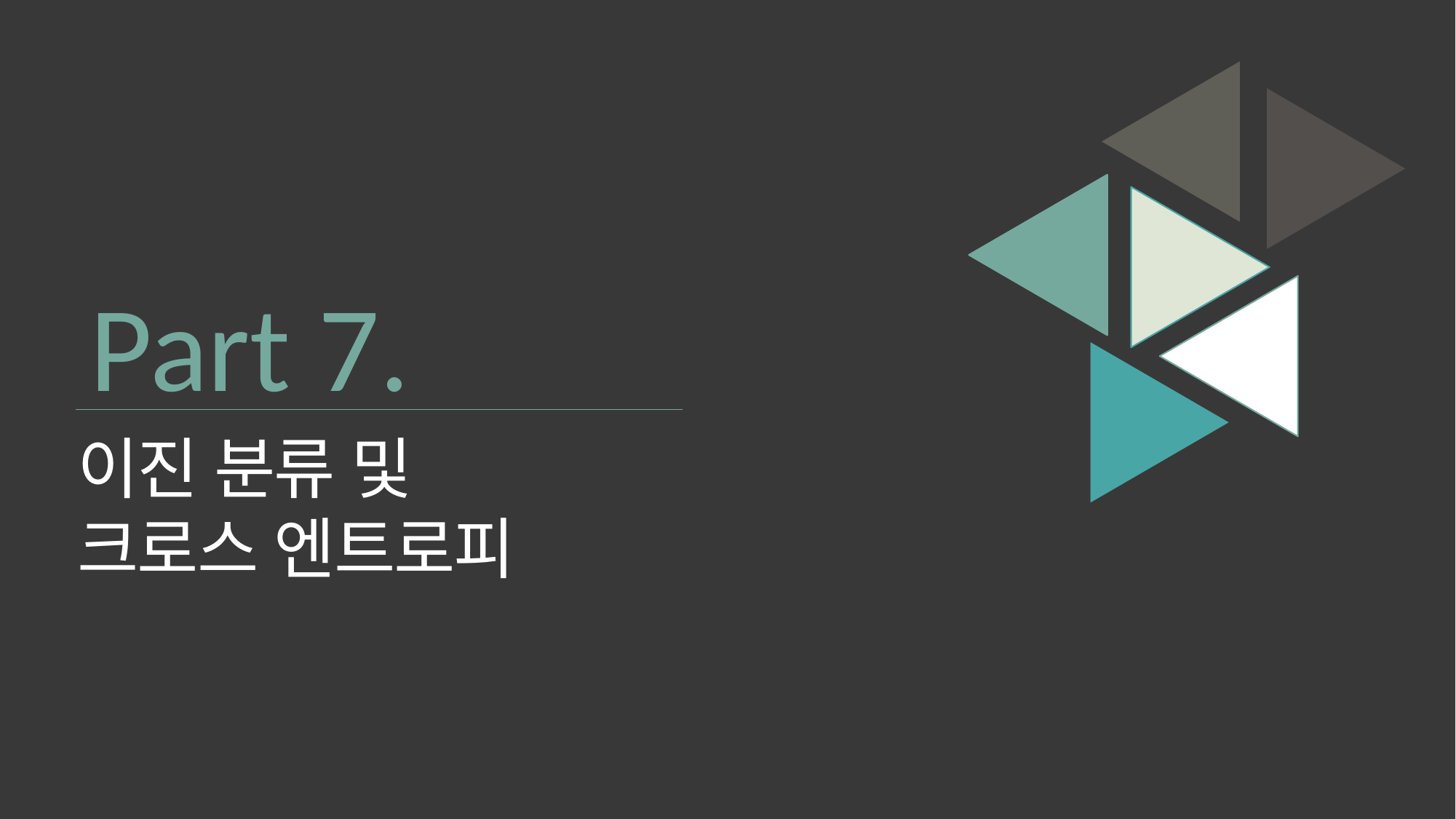

Part 7.

# 이진 분류 및 크로스 엔트로피